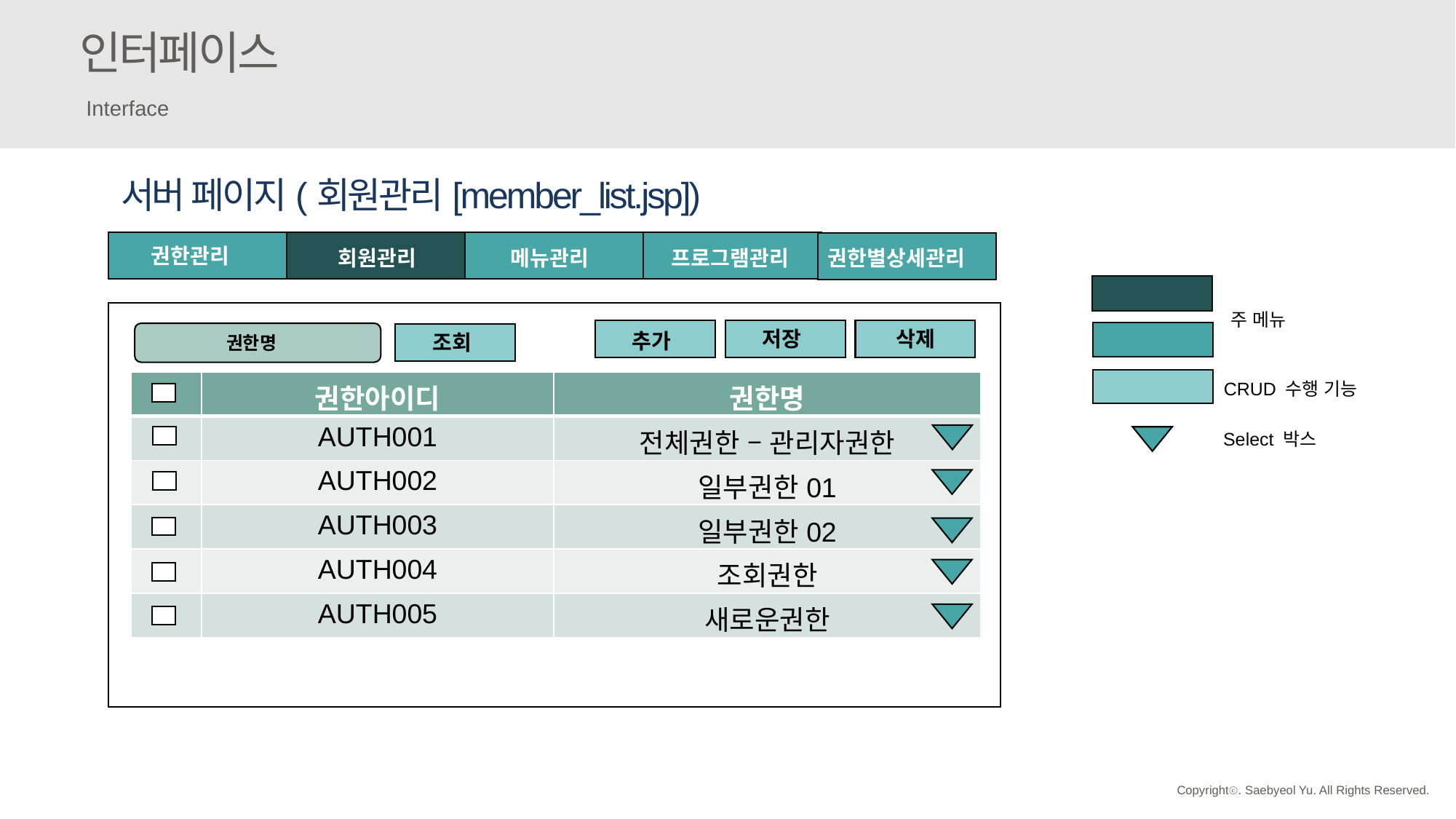

인터페이스
Interface
서버 페이지(회원관리[member_list.jsp])

권한관리
회원관리
권한별상세관리
메뉴관리
프로그램관리

주 메뉴
저장
삭제

추가

조회
권한명

|  | 권한아이디 | 권한명 |
| --- | --- | --- |
|  | AUTH001 | 전체권한 – 관리자권한 |
|  | AUTH002 | 일부권한01 |
|  | AUTH003 | 일부권한02 |
|  | AUTH004 | 조회권한 |
|  | AUTH005 | 새로운권한 |
CRUD 수행 기능

Select 박스